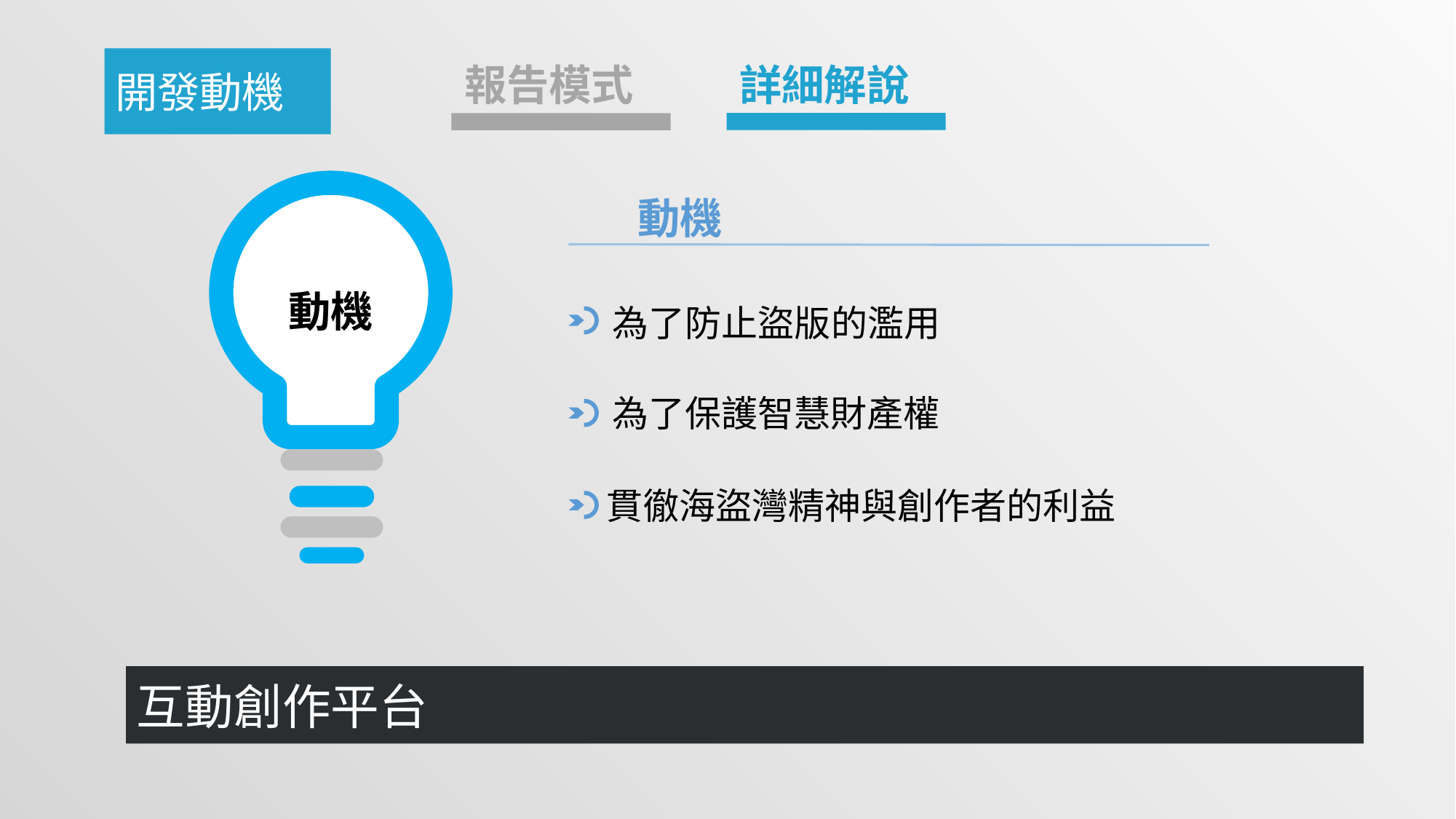

開發動機
詳細解說

報告模式

動機
動機
為了防止盜版的濫用

為了保護智慧財產權

貫徹海盜灣精神與創作者的利益

互動創作平台